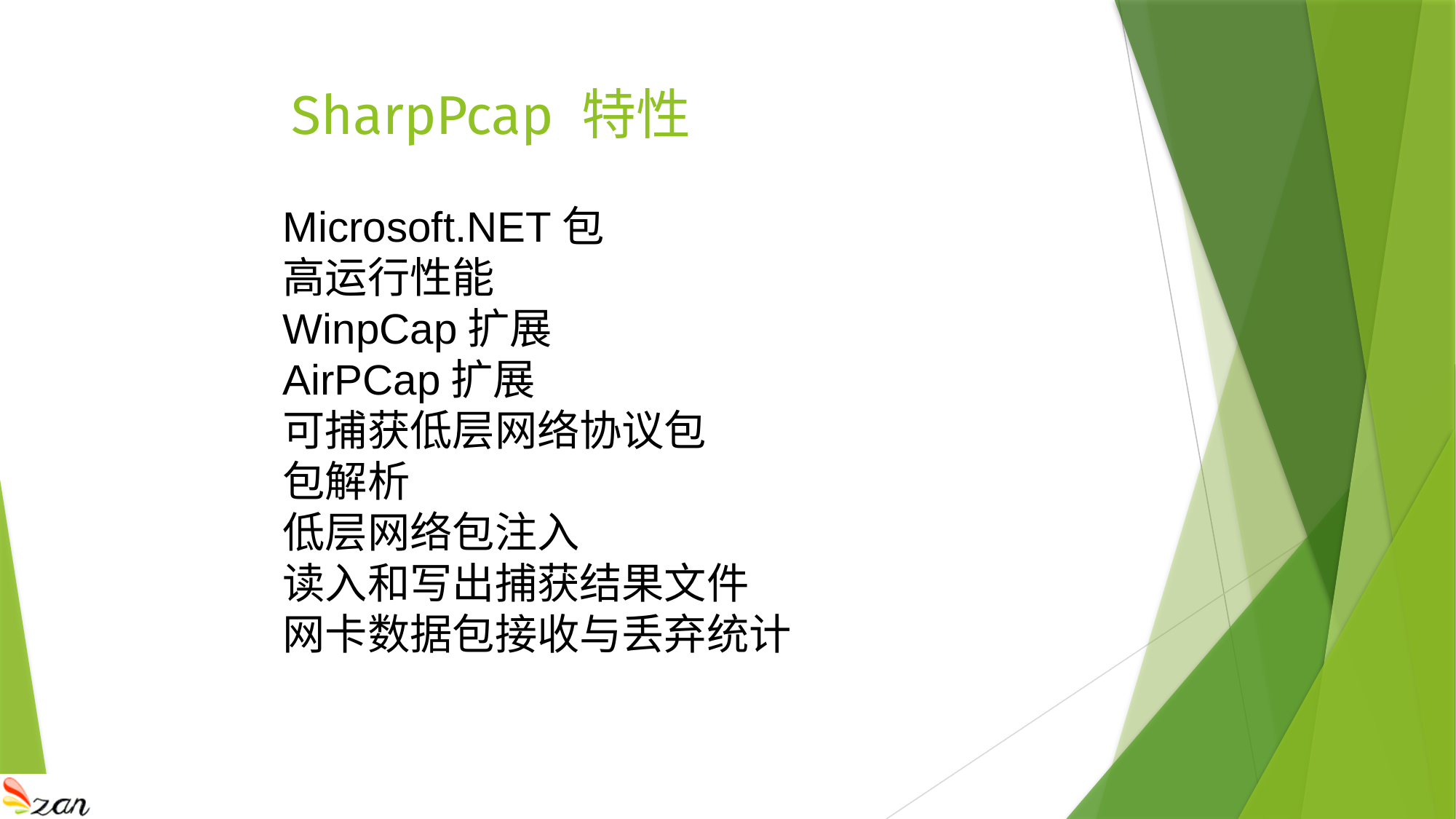

# SharpPcap 特性
Microsoft.NET包
高运行性能
WinpCap扩展
AirPCap扩展
可捕获低层网络协议包
包解析
低层网络包注入
读入和写出捕获结果文件
网卡数据包接收与丢弃统计